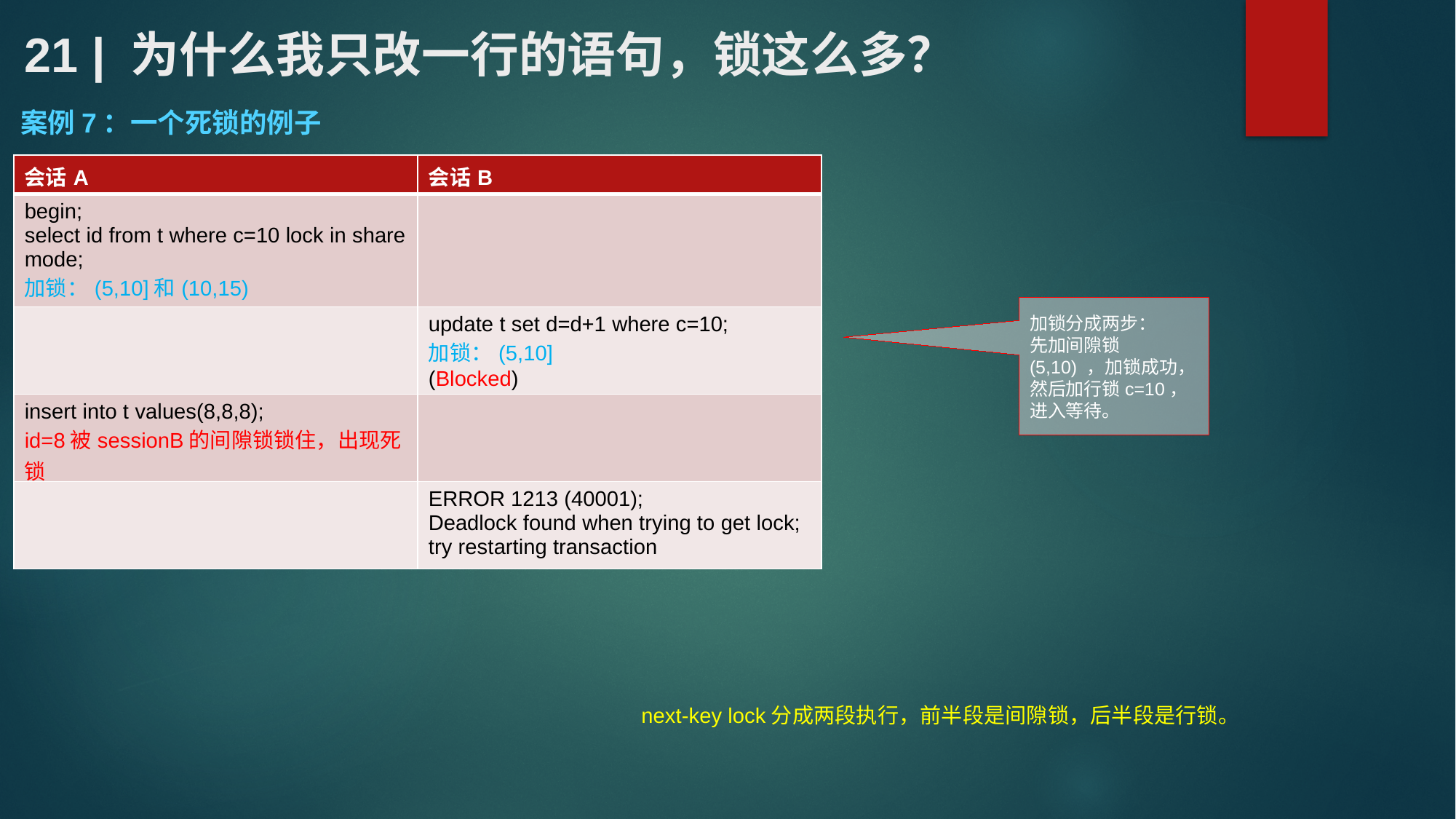

# 21 | 为什么我只改一行的语句，锁这么多？
案例7：一个死锁的例子
| 会话A | 会话B |
| --- | --- |
| begin; select id from t where c=10 lock in share mode; 加锁：(5,10]和(10,15) |  |
|  | update t set d=d+1 where c=10; 加锁：(5,10] (Blocked) |
| insert into t values(8,8,8); id=8被sessionB的间隙锁锁住，出现死锁 |  |
|  | ERROR 1213 (40001); Deadlock found when trying to get lock; try restarting transaction |
加锁分成两步：
先加间隙锁(5,10) ，加锁成功，然后加行锁c=10，进入等待。
next-key lock分成两段执行，前半段是间隙锁，后半段是行锁。